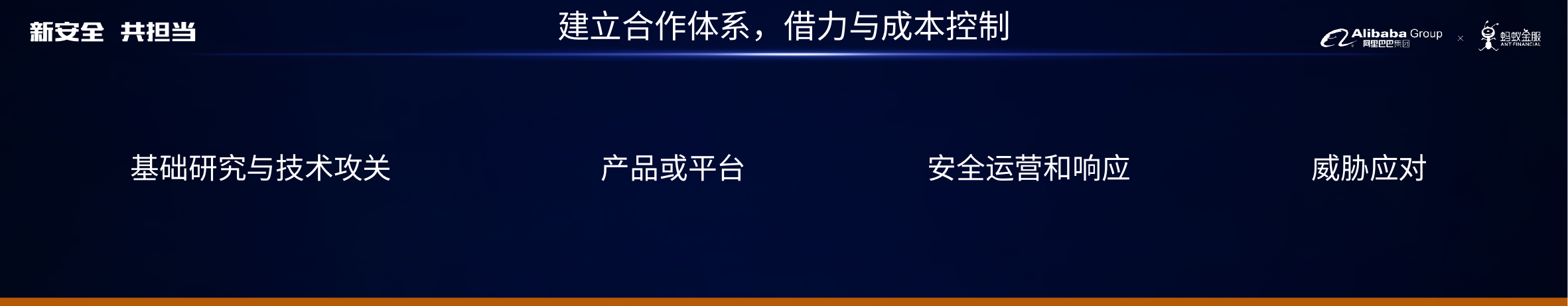

# 建立合作体系，借力与成本控制
基础研究与技术攻关
产品或平台
安全运营和响应
威胁应对